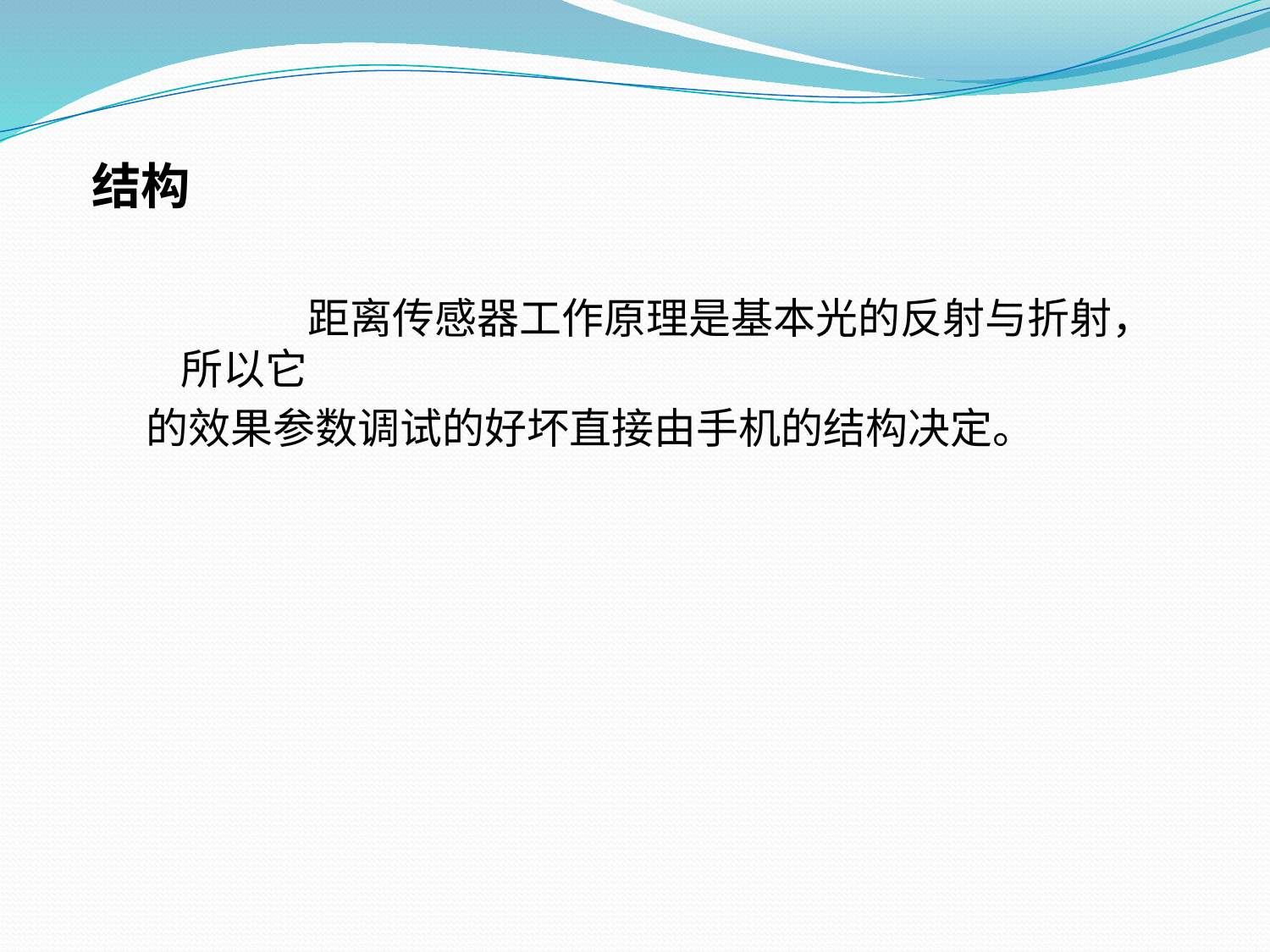

结构

		距离传感器工作原理是基本光的反射与折射，所以它
的效果参数调试的好坏直接由手机的结构决定。